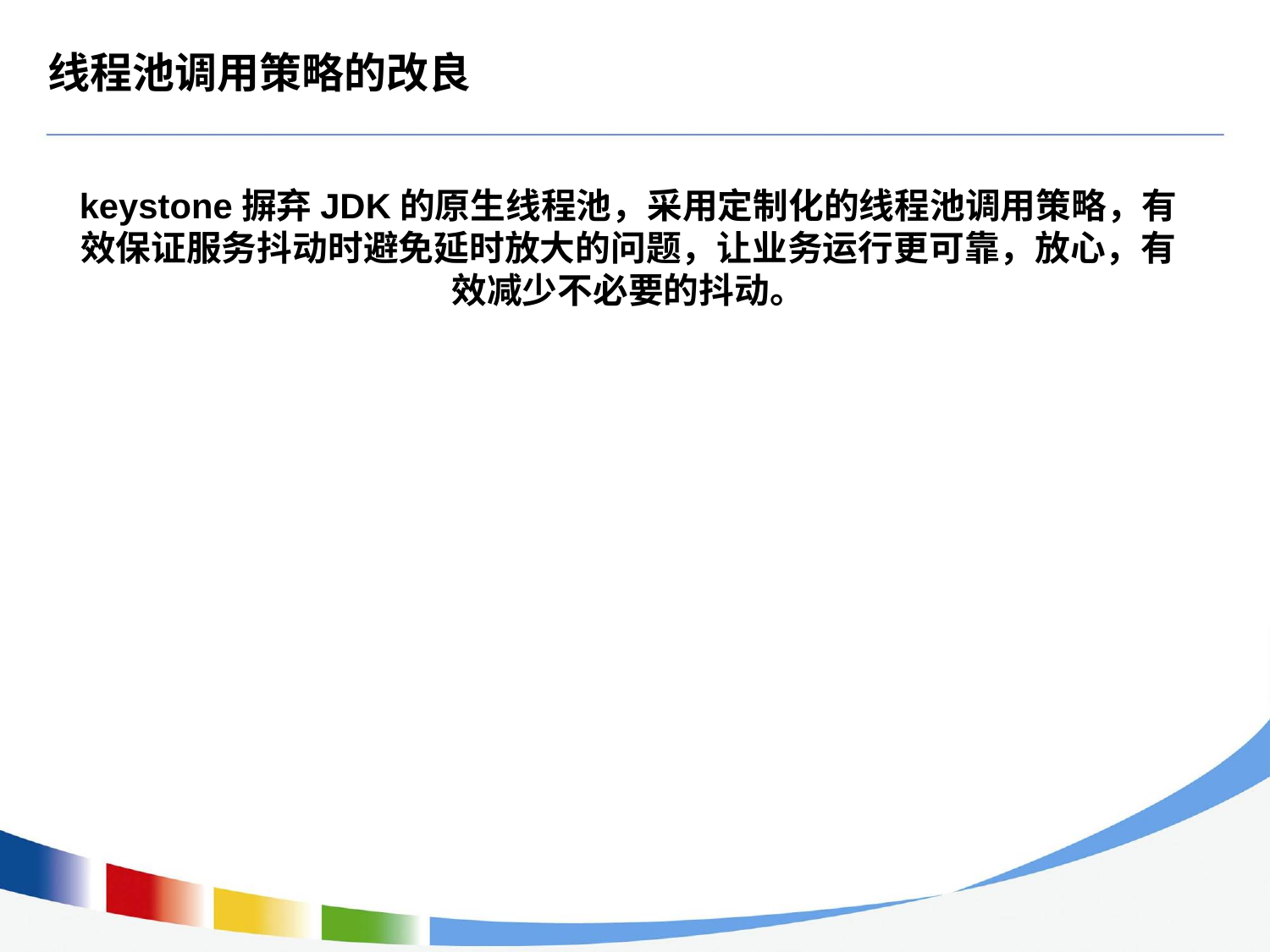

# 线程池调用策略的改良
keystone摒弃JDK的原生线程池，采用定制化的线程池调用策略，有效保证服务抖动时避免延时放大的问题，让业务运行更可靠，放心，有效减少不必要的抖动。